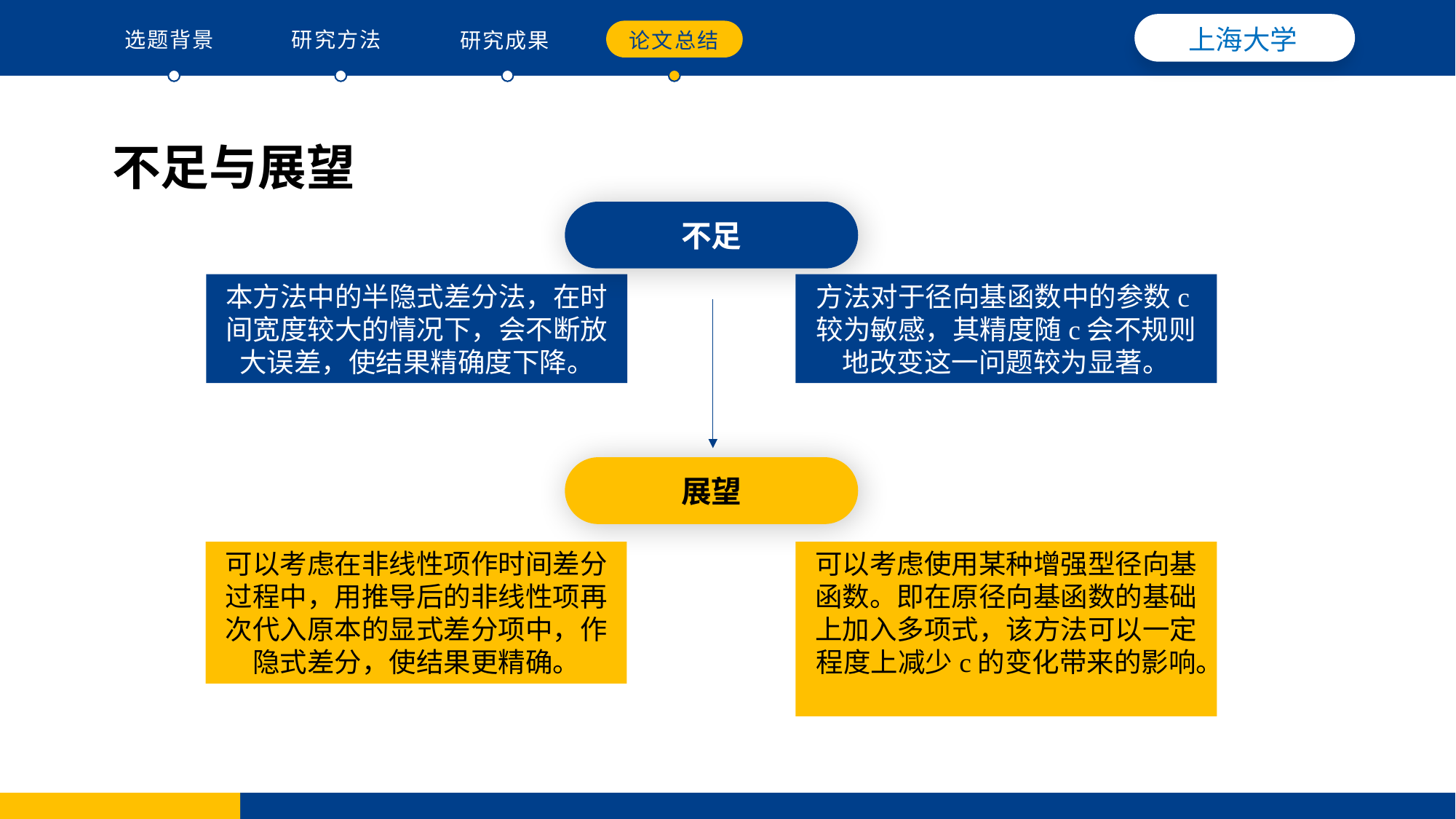

上海大学
选题背景
研究方法
研究成果
论文总结
不足与展望
不足
本方法中的半隐式差分法，在时间宽度较大的情况下，会不断放大误差，使结果精确度下降。
方法对于径向基函数中的参数c较为敏感，其精度随c会不规则地改变这一问题较为显著。
展望
可以考虑在非线性项作时间差分过程中，用推导后的非线性项再次代入原本的显式差分项中，作隐式差分，使结果更精确。
可以考虑使用某种增强型径向基函数。即在原径向基函数的基础上加入多项式，该方法可以一定程度上减少c的变化带来的影响。